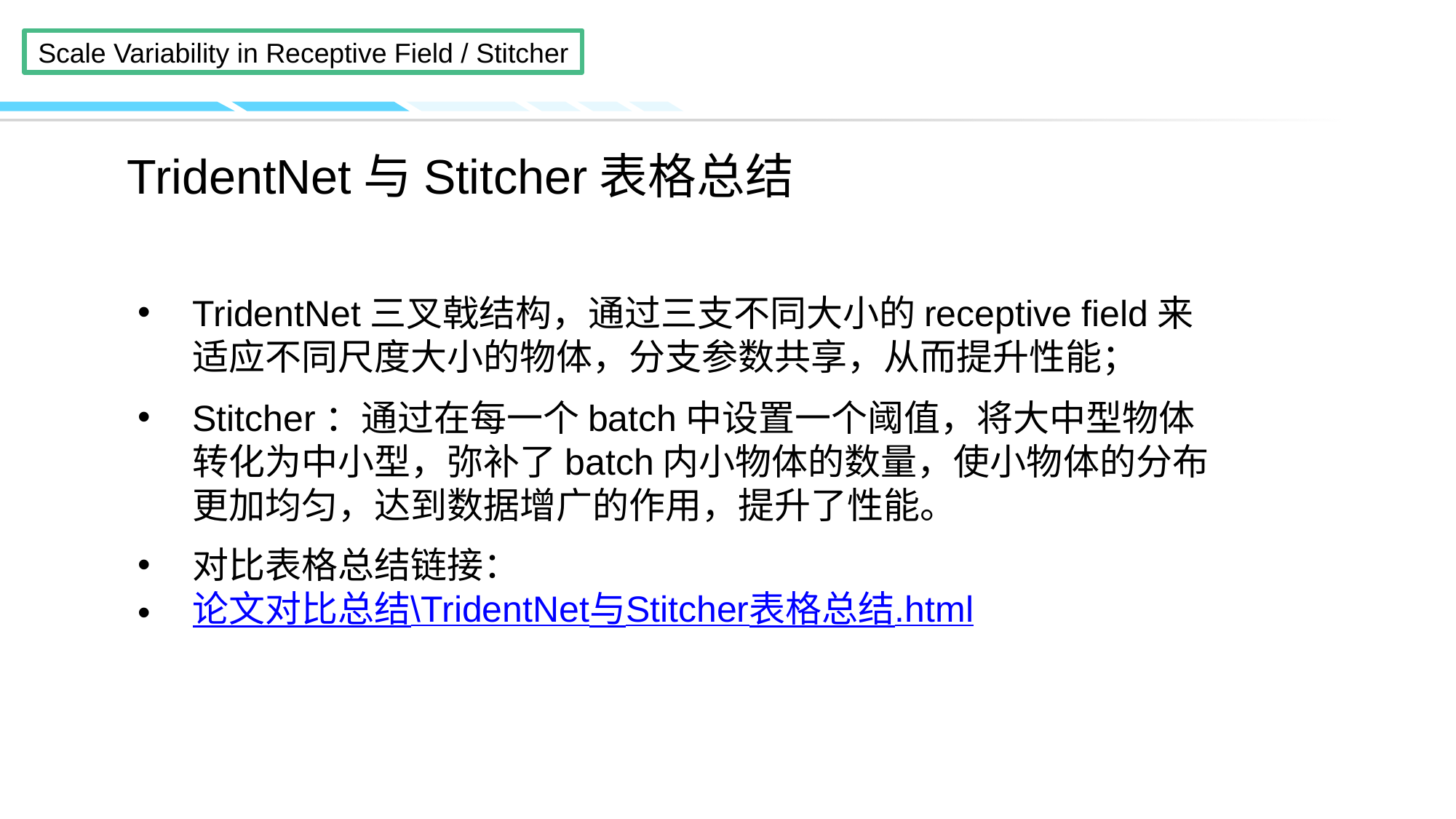

# TridentNet与Stitcher表格总结
TridentNet三叉戟结构，通过三支不同大小的receptive field来适应不同尺度大小的物体，分支参数共享，从而提升性能；
Stitcher：通过在每一个batch中设置一个阈值，将大中型物体转化为中小型，弥补了batch内小物体的数量，使小物体的分布更加均匀，达到数据增广的作用，提升了性能。
对比表格总结链接：
论文对比总结\TridentNet与Stitcher表格总结.html